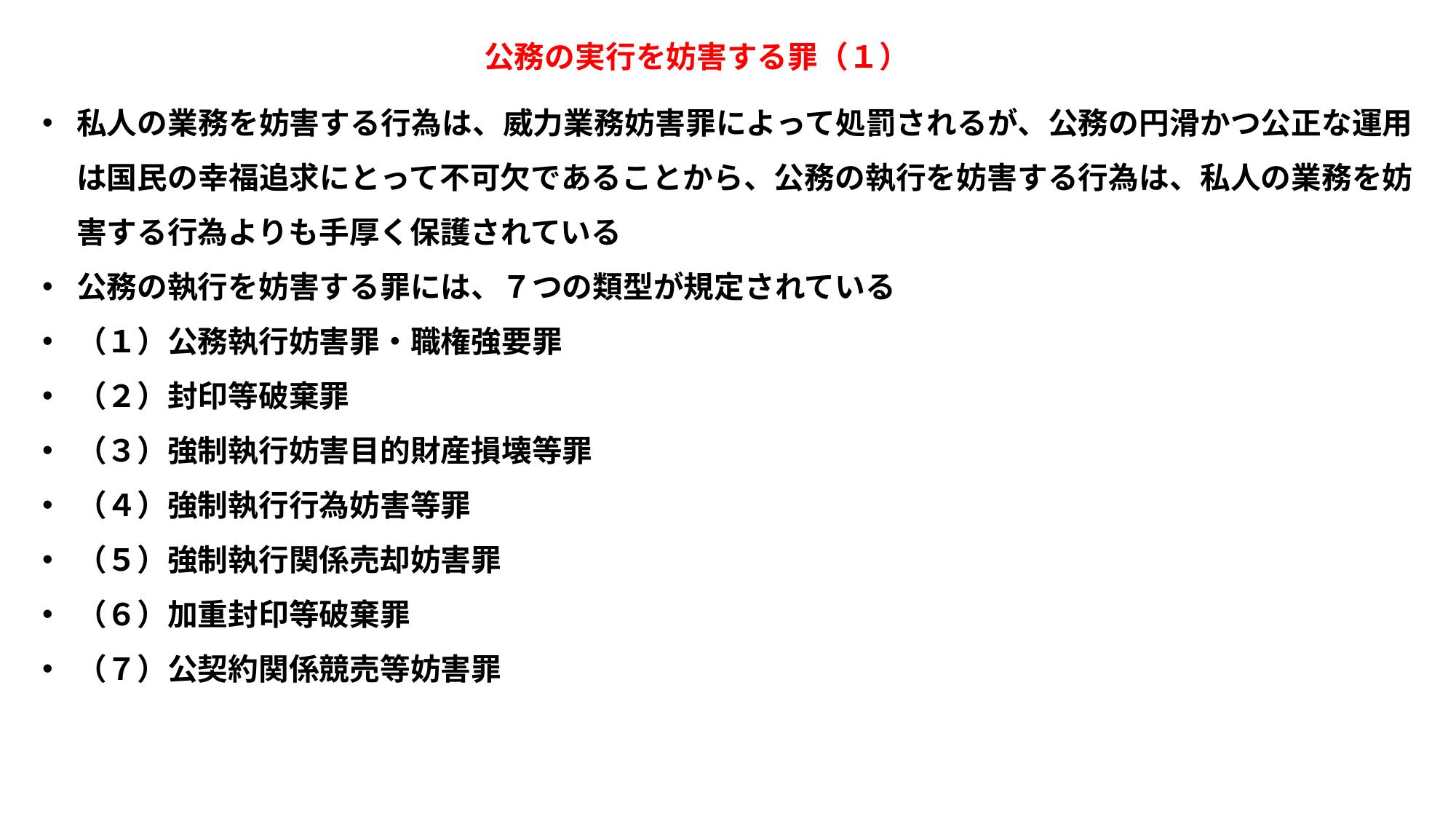

公務の実行を妨害する罪（１）
私人の業務を妨害する行為は、威力業務妨害罪によって処罰されるが、公務の円滑かつ公正な運用は国民の幸福追求にとって不可欠であることから、公務の執行を妨害する行為は、私人の業務を妨害する行為よりも手厚く保護されている
公務の執行を妨害する罪には、７つの類型が規定されている
（１）公務執行妨害罪・職権強要罪
（２）封印等破棄罪
（３）強制執行妨害目的財産損壊等罪
（４）強制執行行為妨害等罪
（５）強制執行関係売却妨害罪
（６）加重封印等破棄罪
（７）公契約関係競売等妨害罪